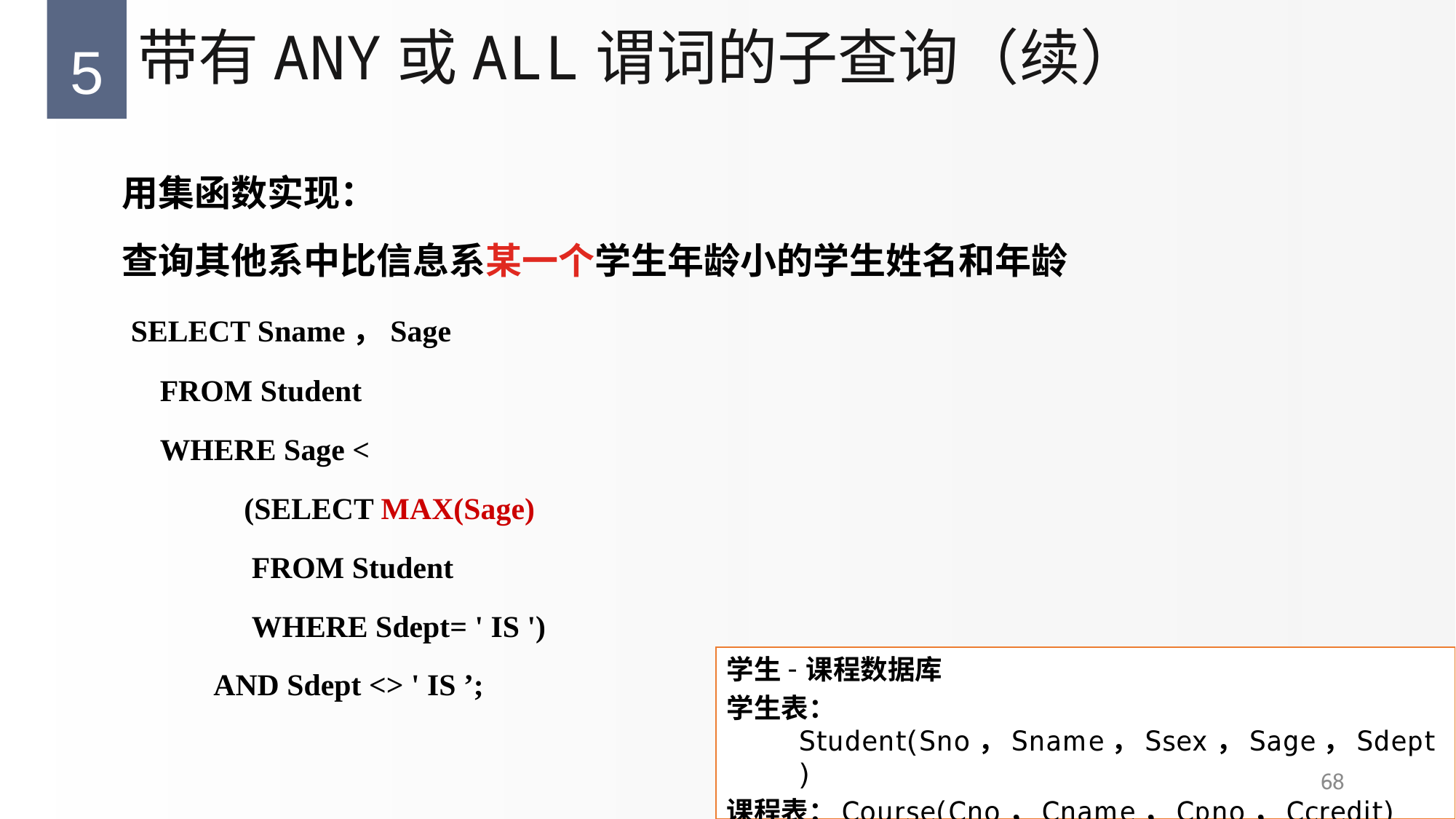

# 带有ANY或ALL谓词的子查询（续）
用集函数实现：
查询其他系中比信息系某一个学生年龄小的学生姓名和年龄
 SELECT Sname，Sage
     FROM Student
     WHERE Sage <
                (SELECT MAX(Sage)
                 FROM Student
                 WHERE Sdept= ' IS ')
            AND Sdept <> ' IS ’;
68